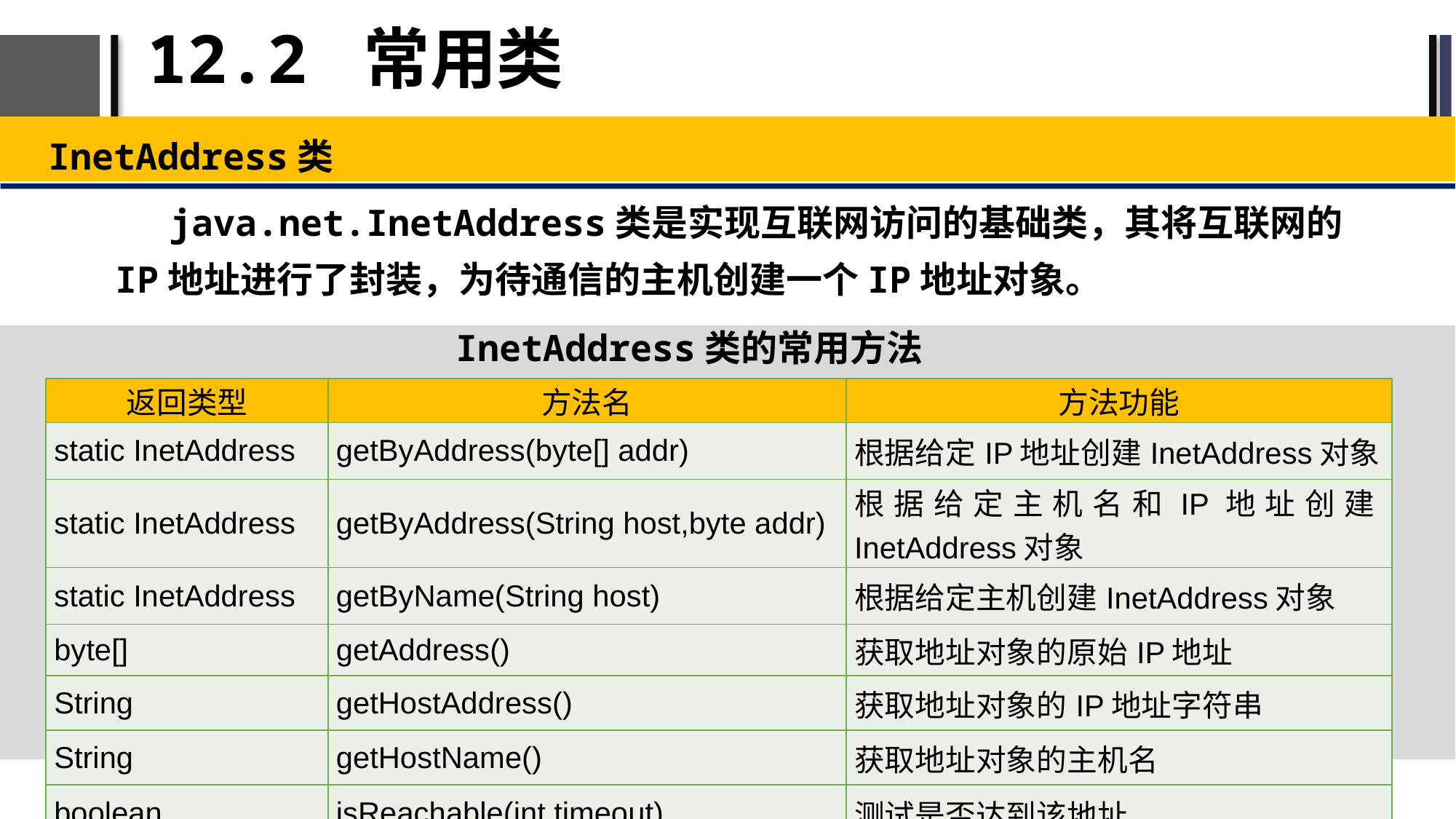

# 12.2 常用类

InetAddress类
java.net.InetAddress类是实现互联网访问的基础类，其将互联网的IP地址进行了封装，为待通信的主机创建一个IP地址对象。

InetAddress类的常用方法

| 返回类型 | 方法名 | 方法功能 |
| --- | --- | --- |
| static InetAddress | getByAddress(byte[] addr) | 根据给定IP地址创建InetAddress对象 |
| static InetAddress | getByAddress(String host,byte addr) | 根据给定主机名和IP地址创建InetAddress对象 |
| static InetAddress | getByName(String host) | 根据给定主机创建InetAddress对象 |
| byte[] | getAddress() | 获取地址对象的原始IP地址 |
| String | getHostAddress() | 获取地址对象的IP地址字符串 |
| String | getHostName() | 获取地址对象的主机名 |
| boolean | isReachable(int timeout) | 测试是否达到该地址 |